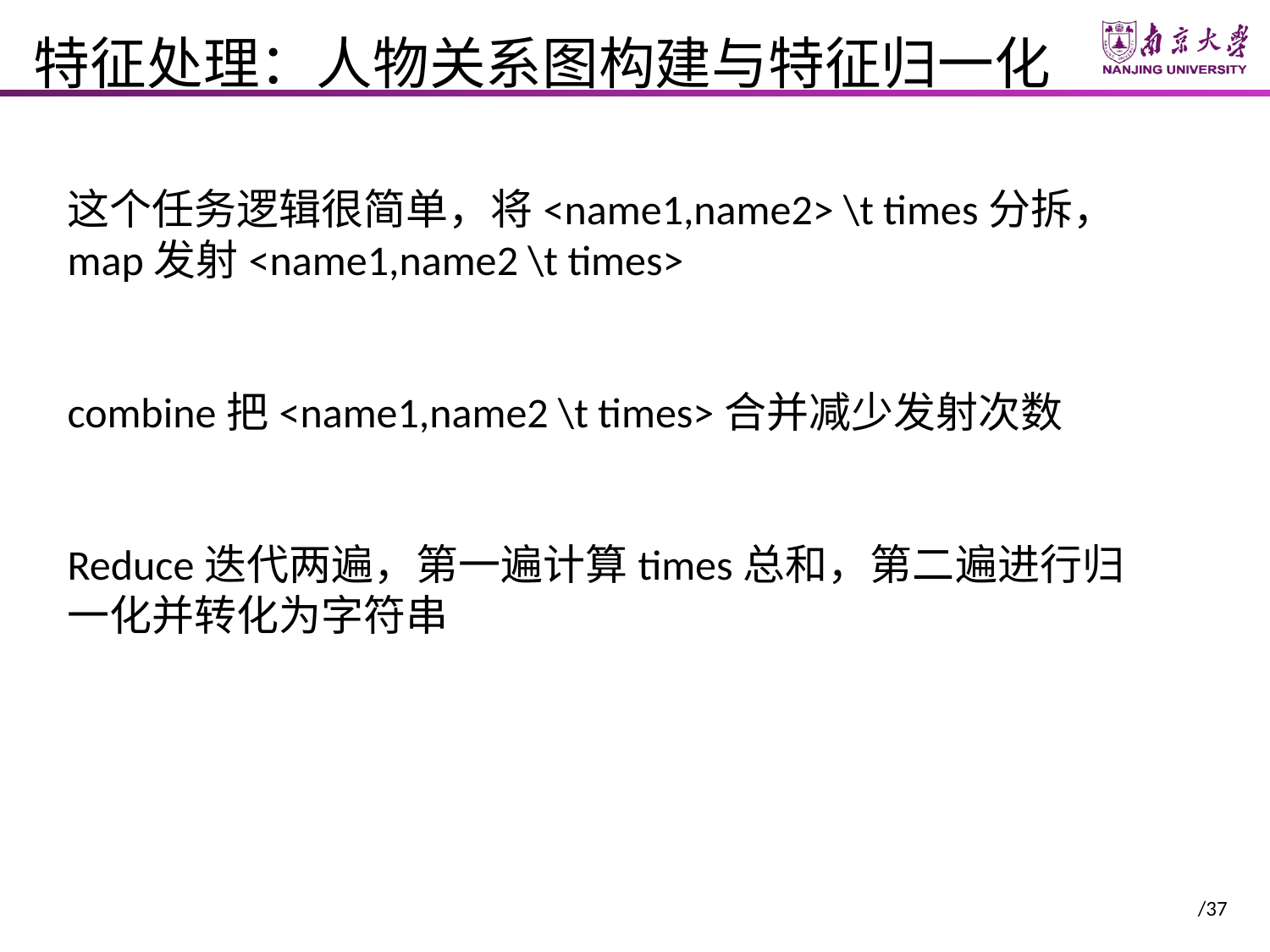

# 特征处理：人物关系图构建与特征归一化
这个任务逻辑很简单，将<name1,name2> \t times分拆，map发射<name1,name2 \t times>

combine把<name1,name2 \t times>合并减少发射次数

Reduce迭代两遍，第一遍计算times总和，第二遍进行归一化并转化为字符串